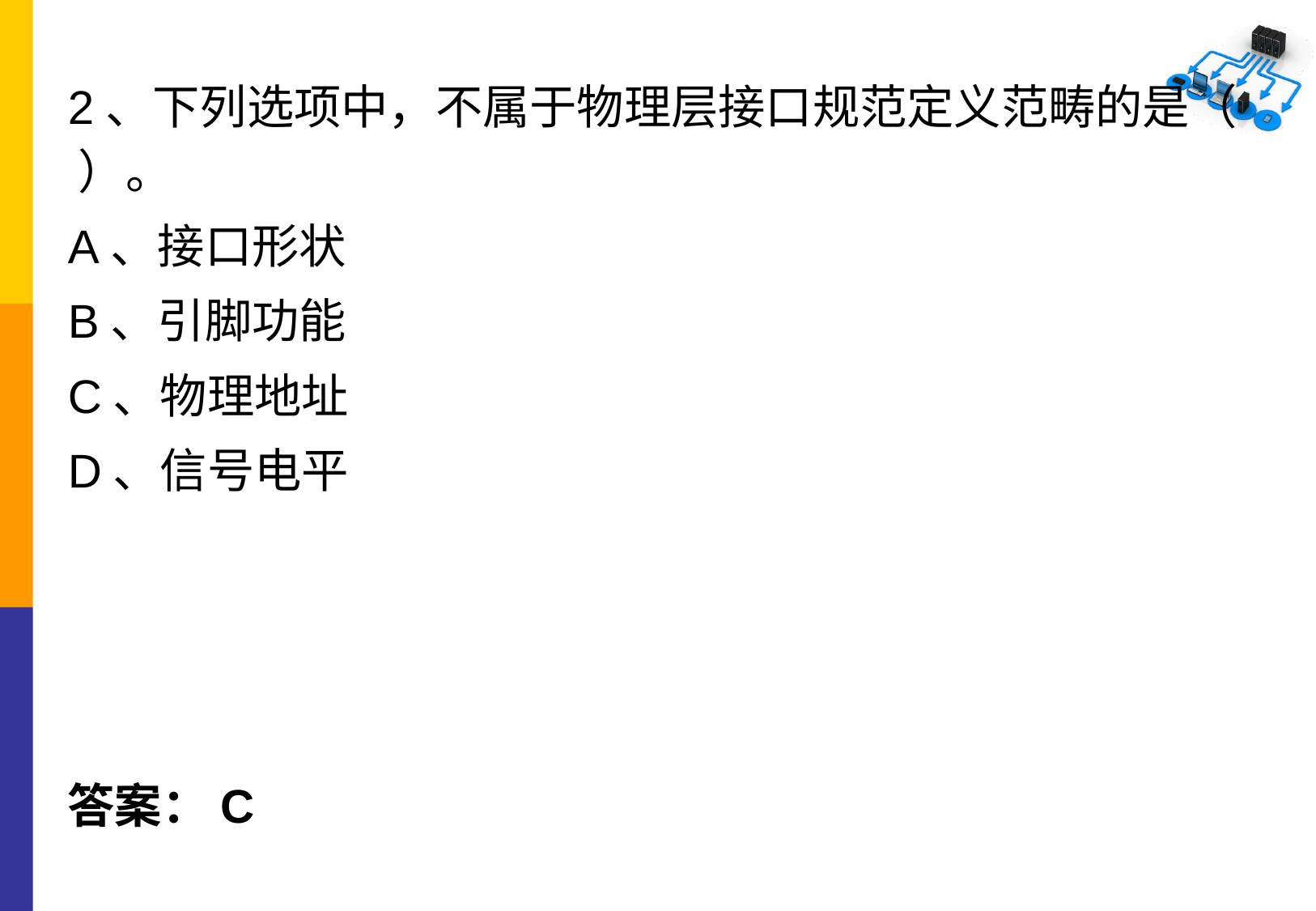

2、下列选项中，不属于物理层接口规范定义范畴的是（  ）。
A、接口形状
B、引脚功能
C、物理地址
D、信号电平
答案：C